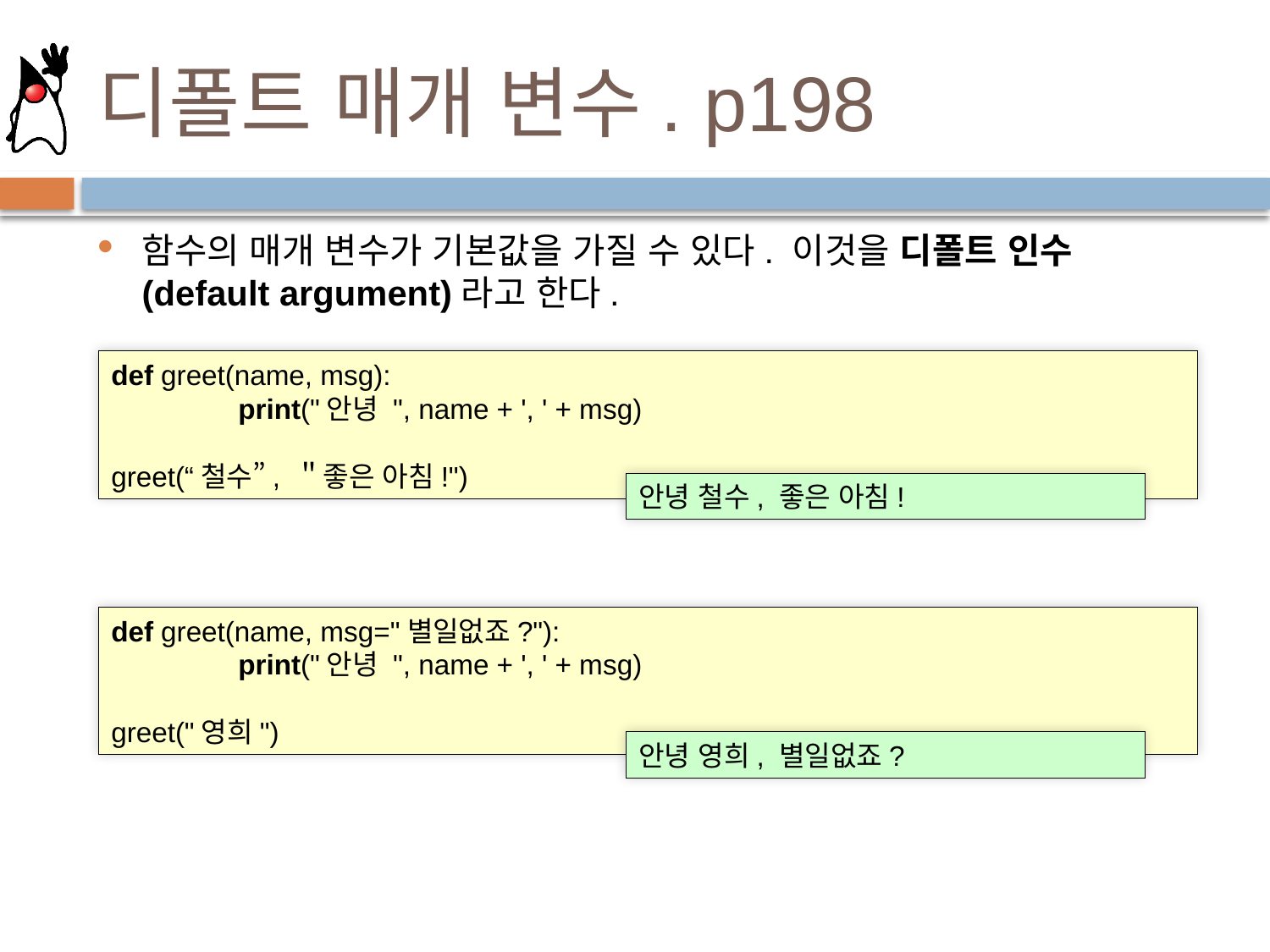

# 디폴트 매개 변수. p198
함수의 매개 변수가 기본값을 가질 수 있다. 이것을 디폴트 인수(default argument)라고 한다.

def greet(name, msg):
	print("안녕 ", name + ', ' + msg)

greet(“철수”, ＂좋은 아침!")
안녕 철수, 좋은 아침!
def greet(name, msg="별일없죠?"):
	print("안녕 ", name + ', ' + msg)

greet("영희")
안녕 영희, 별일없죠?